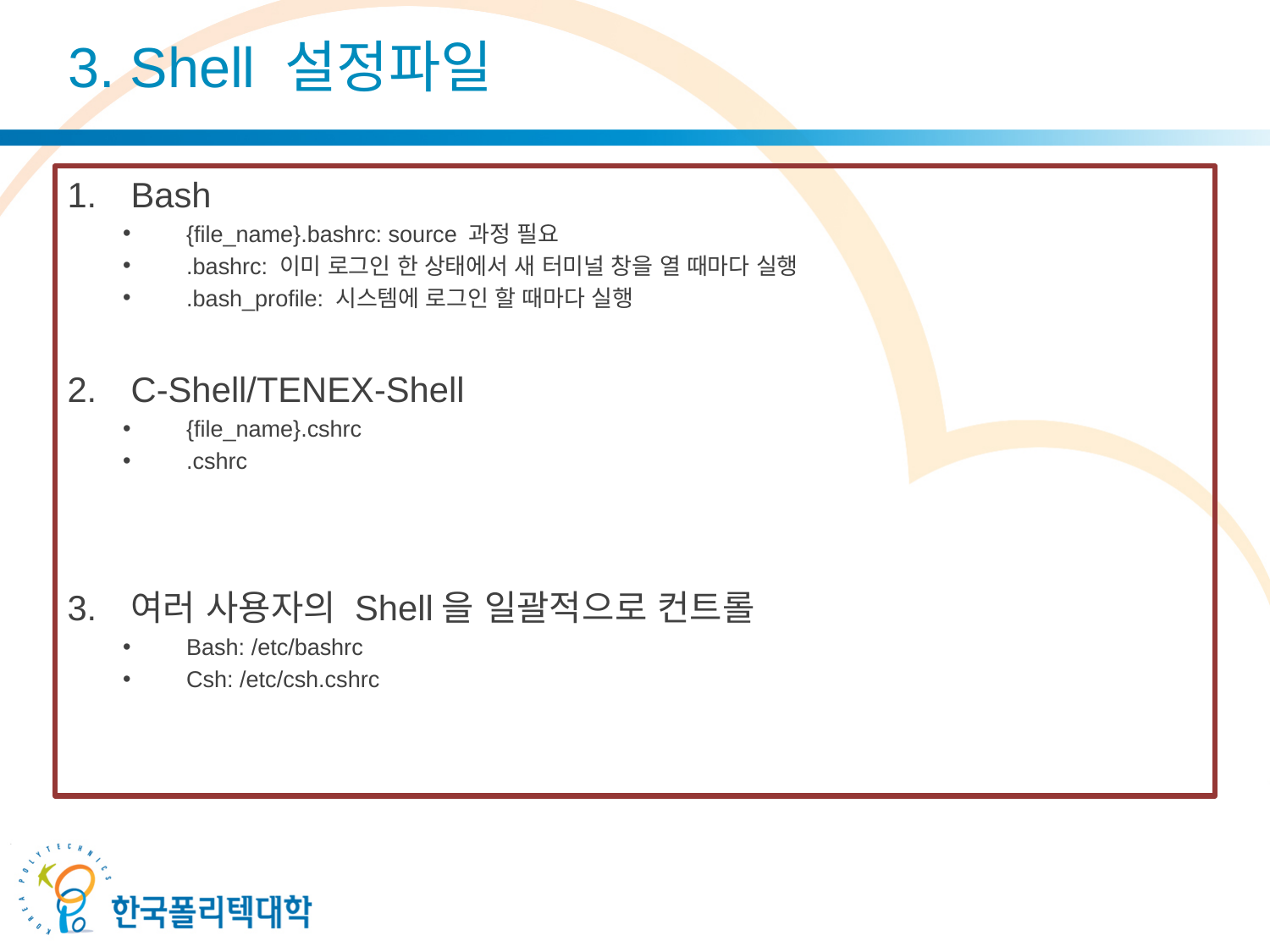

# 3. Shell 설정파일
Bash
{file_name}.bashrc: source 과정 필요
.bashrc: 이미 로그인 한 상태에서 새 터미널 창을 열 때마다 실행
.bash_profile: 시스템에 로그인 할 때마다 실행

C-Shell/TENEX-Shell
{file_name}.cshrc
.cshrc

여러 사용자의 Shell을 일괄적으로 컨트롤
Bash: /etc/bashrc
Csh: /etc/csh.cshrc